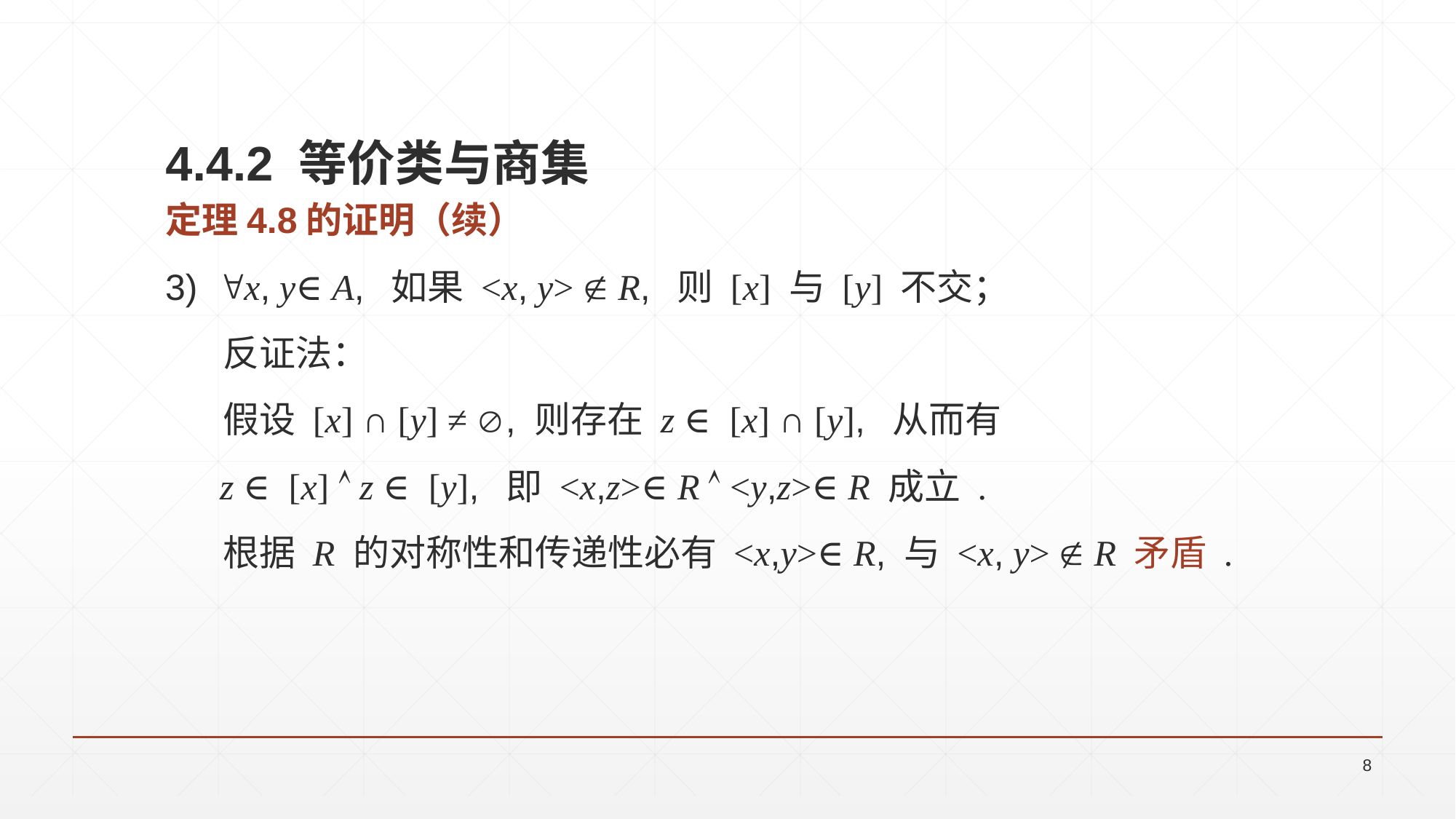

4.4.2 等价类与商集
定理4.8的证明（续）
3)  ∀x, y∈A,  如果 <x, y> ∉ R,  则 [x] 与 [y] 不交；
      反证法：
      假设 [x] ∩ [y] ≠ ∅, 则存在 z ∈ [x] ∩ [y],  从而有
      z ∈ [x] ∧ z ∈ [y],  即 <x,z>∈R ∧ <y,z>∈R 成立 .
      根据 R 的对称性和传递性必有 <x,y>∈R, 与 <x, y> ∉ R 矛盾 .
8